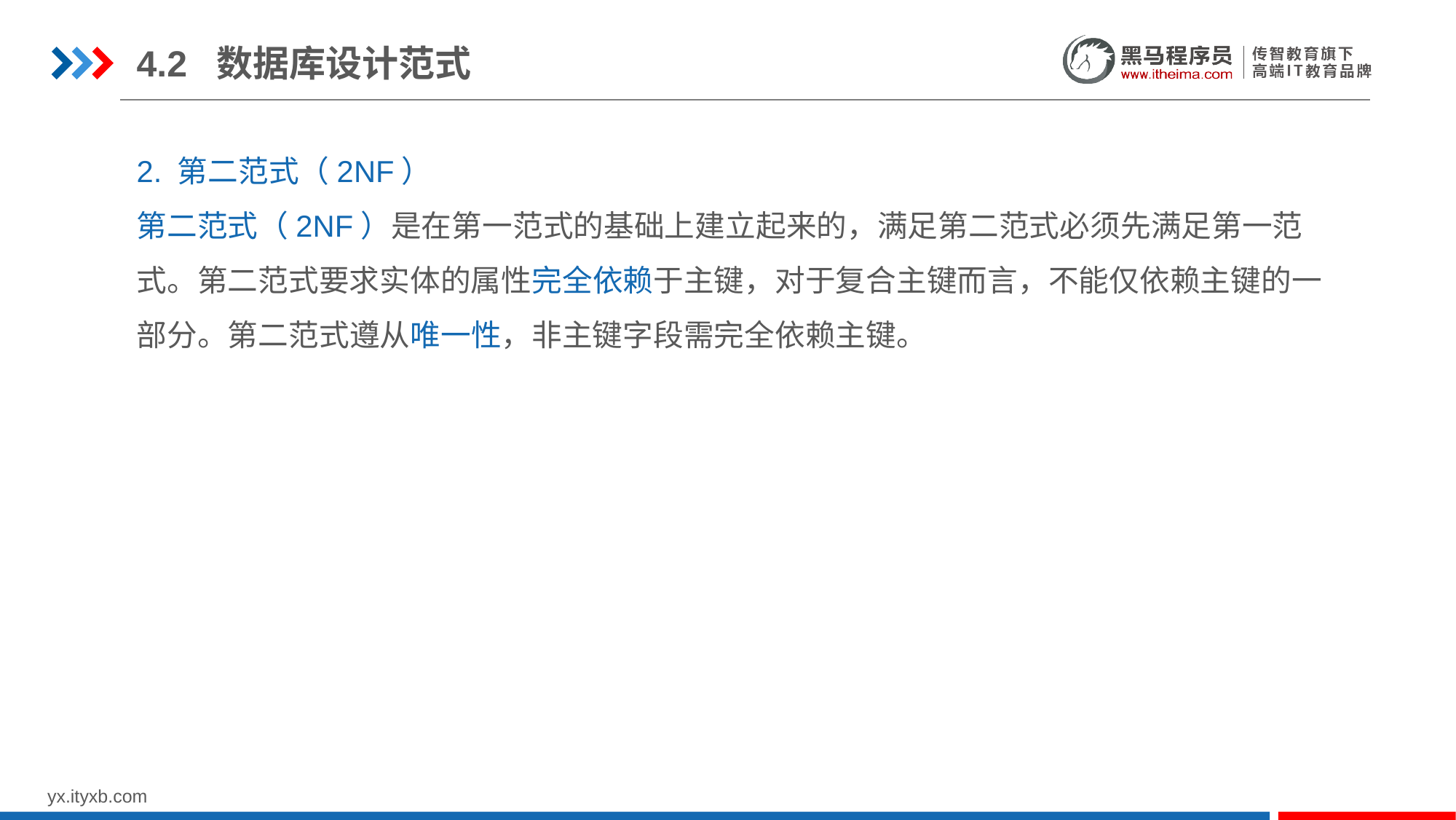

4.2  数据库设计范式
2. 第二范式（2NF）
第二范式（2NF）是在第一范式的基础上建立起来的，满足第二范式必须先满足第一范式。第二范式要求实体的属性完全依赖于主键，对于复合主键而言，不能仅依赖主键的一部分。第二范式遵从唯一性，非主键字段需完全依赖主键。